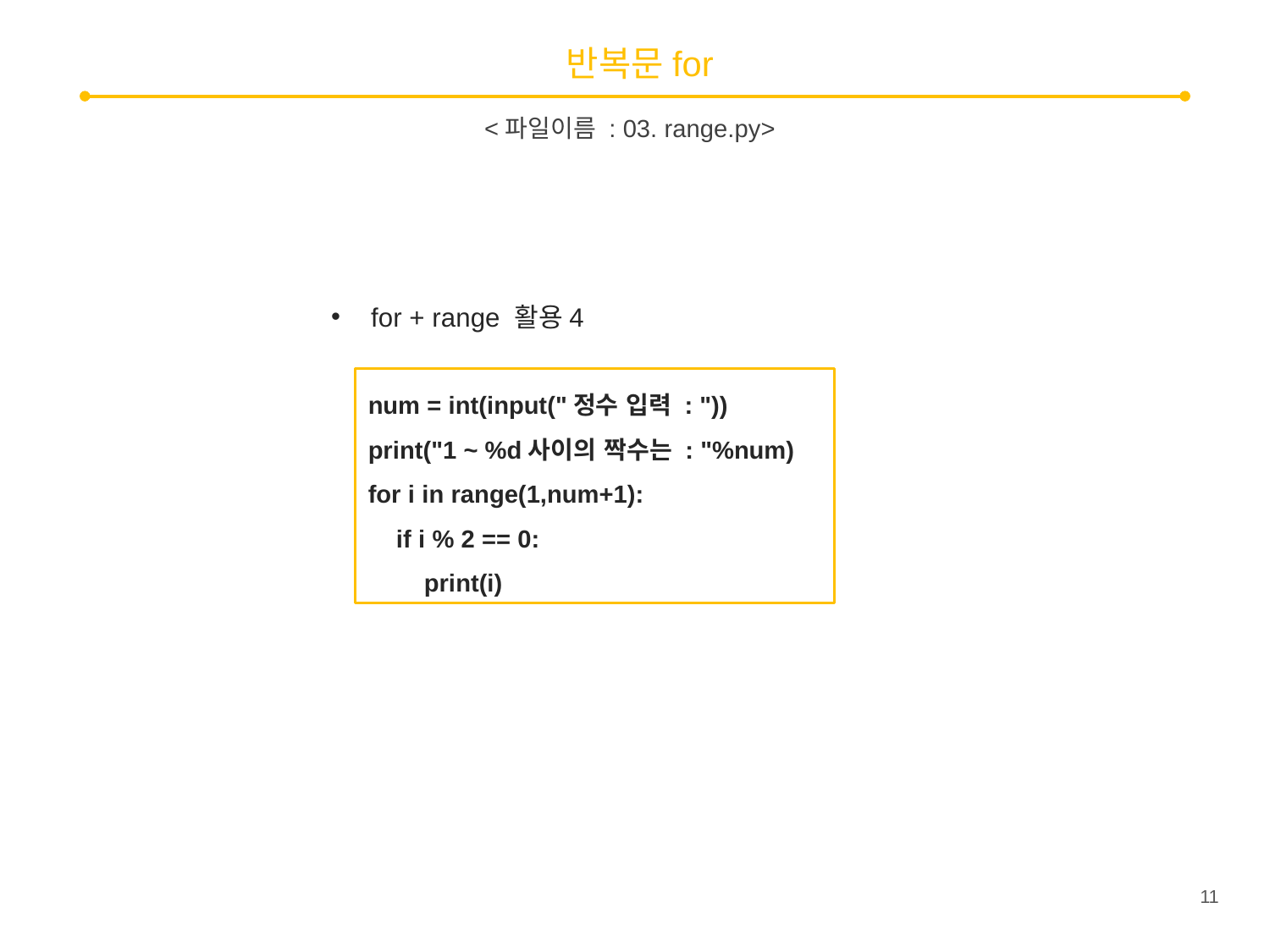

# 반복문for
<파일이름 : 03. range.py>
for + range 활용4
num = int(input("정수 입력 : "))
print("1 ~ %d사이의 짝수는 : "%num)
for i in range(1,num+1):
    if i % 2 == 0:
        print(i)